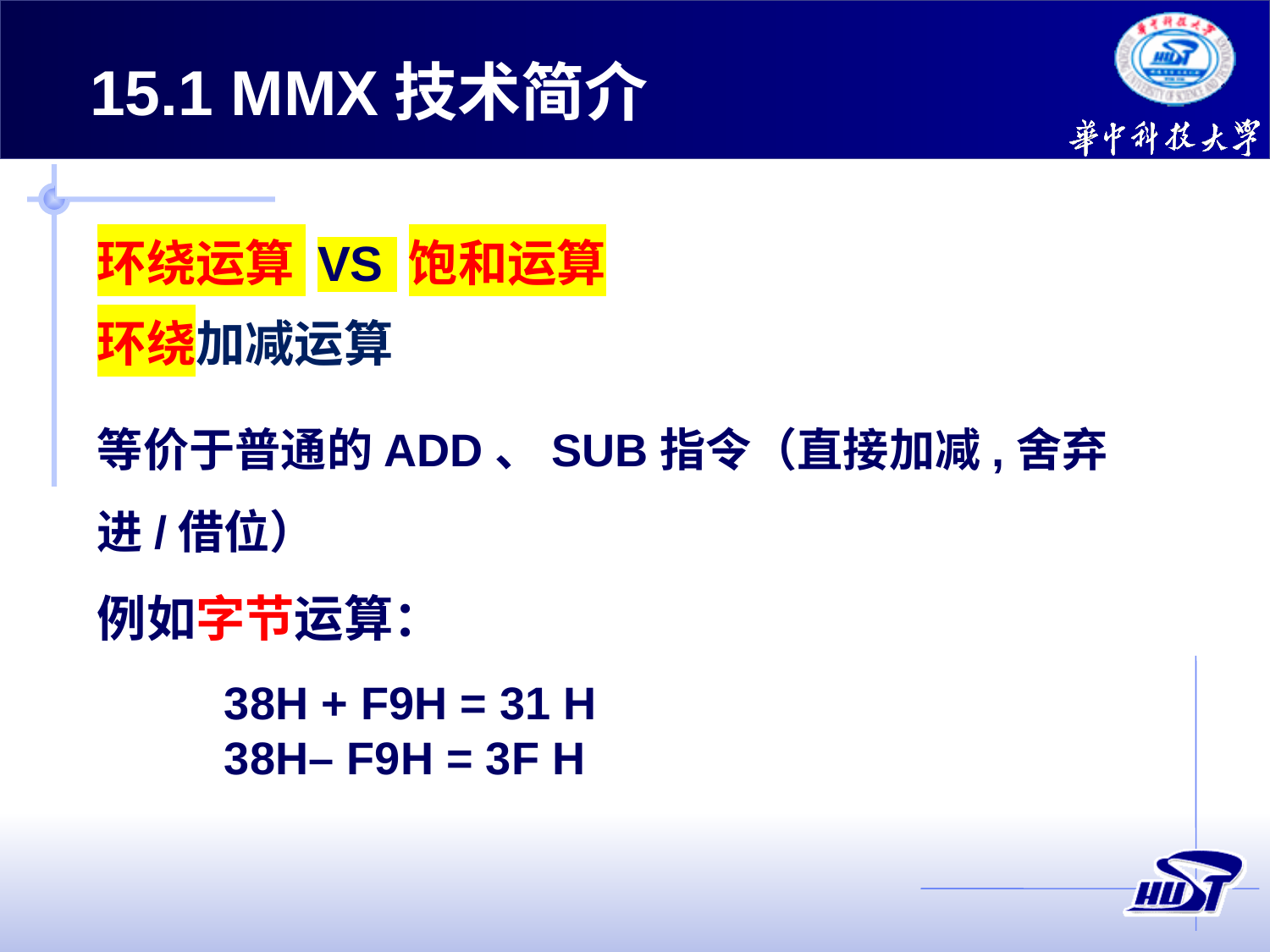

15.1 MMX技术简介
环绕运算 VS 饱和运算
环绕加减运算
等价于普通的ADD、SUB指令（直接加减,舍弃进/借位）
例如字节运算：
	38H + F9H = 31 H
38H– F9H = 3F H